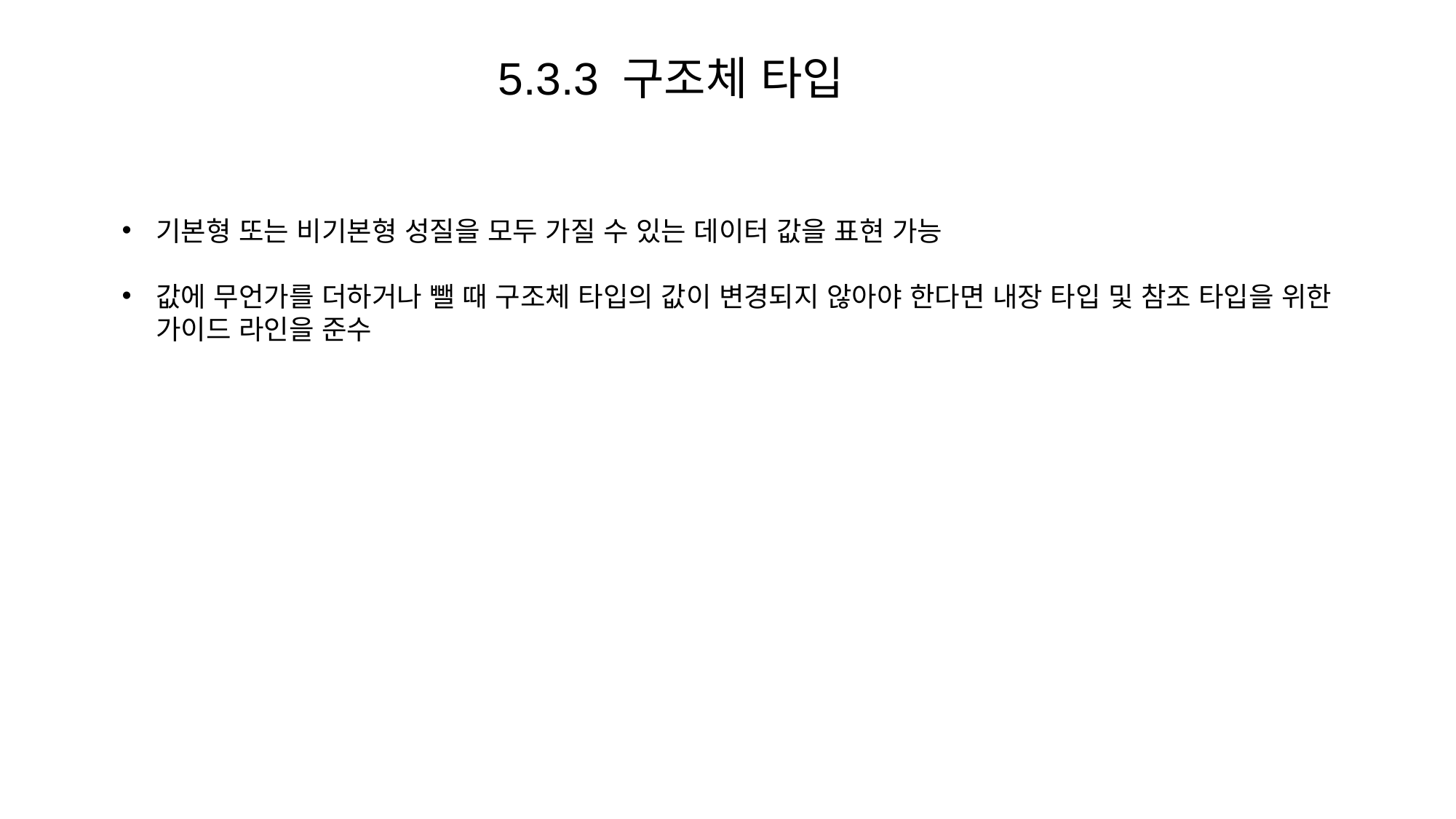

# 5.3.3 구조체 타입
기본형 또는 비기본형 성질을 모두 가질 수 있는 데이터 값을 표현 가능

값에 무언가를 더하거나 뺄 때 구조체 타입의 값이 변경되지 않아야 한다면 내장 타입 및 참조 타입을 위한 가이드 라인을 준수